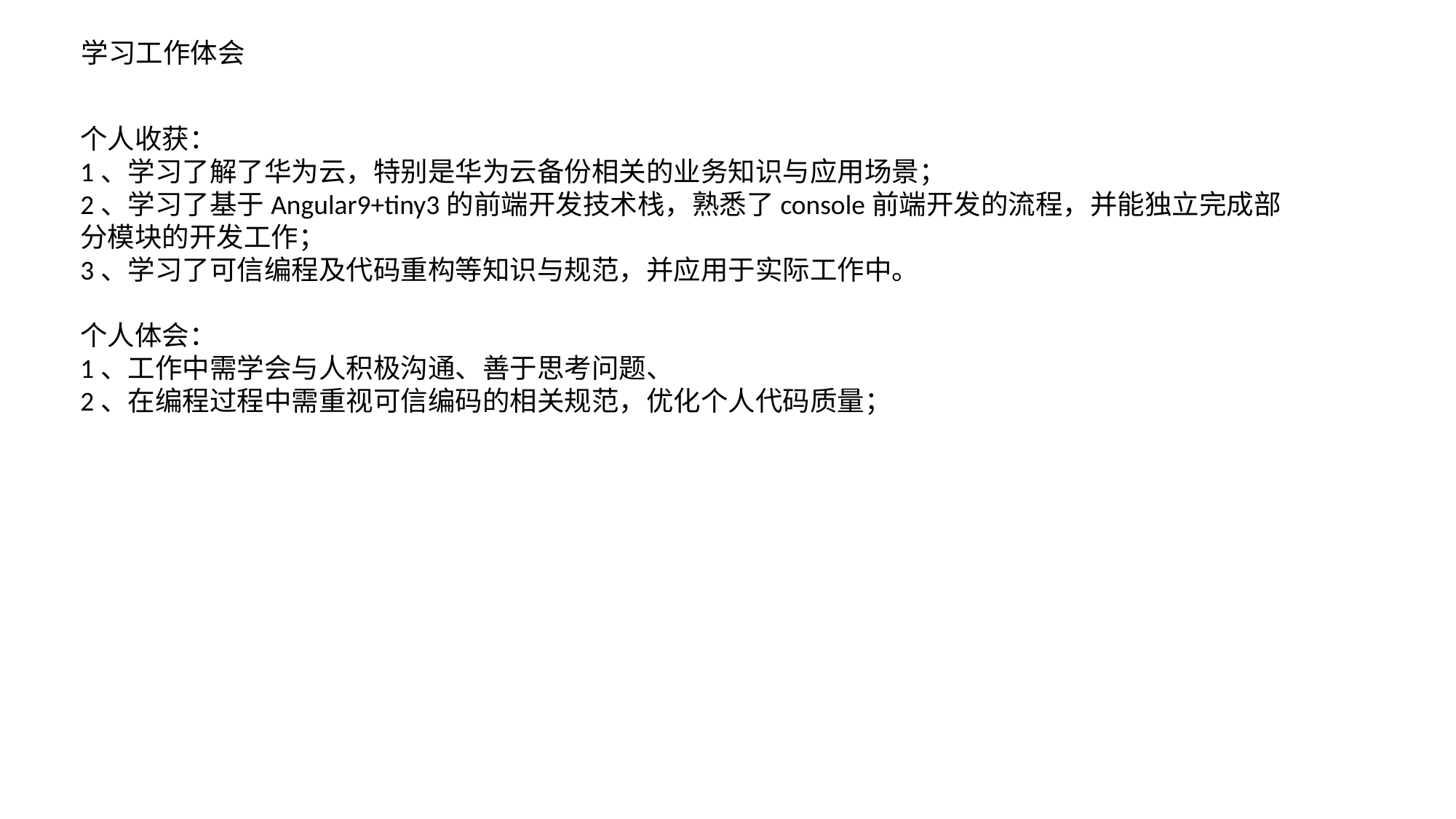

学习工作体会
个人收获：
1、学习了解了华为云，特别是华为云备份相关的业务知识与应用场景；
2、学习了基于Angular9+tiny3的前端开发技术栈，熟悉了console前端开发的流程，并能独立完成部分模块的开发工作；
3、学习了可信编程及代码重构等知识与规范，并应用于实际工作中。

个人体会：
1、工作中需学会与人积极沟通、善于思考问题、
2、在编程过程中需重视可信编码的相关规范，优化个人代码质量；